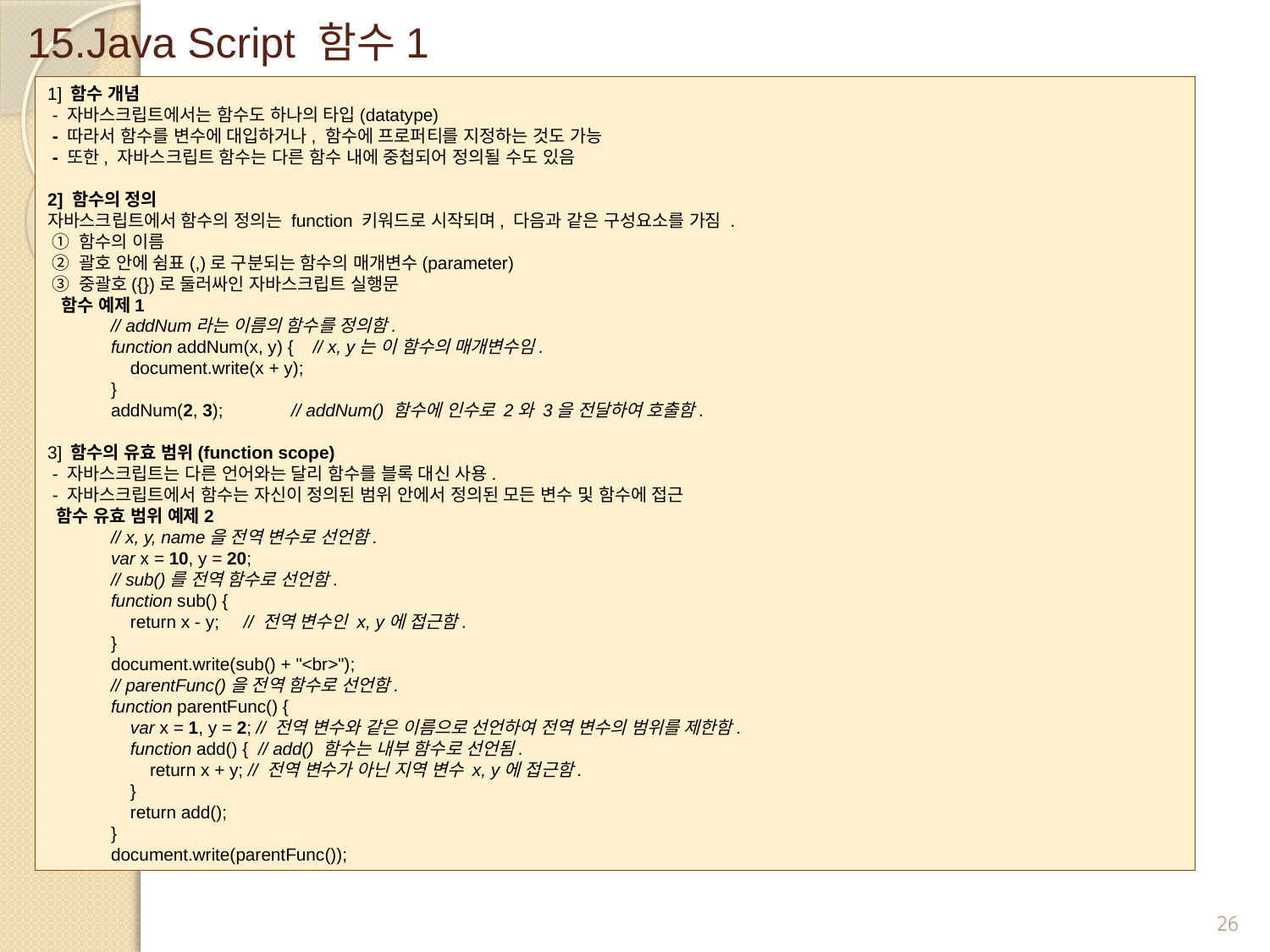

# 15.Java Script 함수1
1] 함수 개념
 - 자바스크립트에서는 함수도 하나의 타입(datatype)
 - 따라서 함수를 변수에 대입하거나, 함수에 프로퍼티를 지정하는 것도 가능
 - 또한, 자바스크립트 함수는 다른 함수 내에 중첩되어 정의될 수도 있음

2] 함수의 정의
자바스크립트에서 함수의 정의는 function 키워드로 시작되며, 다음과 같은 구성요소를 가짐 .
 ① 함수의 이름
 ② 괄호 안에 쉼표(,)로 구분되는 함수의 매개변수(parameter)
 ③ 중괄호({})로 둘러싸인 자바스크립트 실행문
  함수 예제1
// addNum라는 이름의 함수를 정의함.
function addNum(x, y) {    // x, y는 이 함수의 매개변수임.
    document.write(x + y);
}
addNum(2, 3);              // addNum() 함수에 인수로 2와 3을 전달하여 호출함.

3] 함수의 유효 범위(function scope)
 - 자바스크립트는 다른 언어와는 달리 함수를 블록 대신 사용.
 - 자바스크립트에서 함수는 자신이 정의된 범위 안에서 정의된 모든 변수 및 함수에 접근
 함수 유효 범위 예제2
// x, y, name을 전역 변수로 선언함.
var x = 10, y = 20;
// sub()를 전역 함수로 선언함.
function sub() {
    return x - y;     // 전역 변수인 x, y에 접근함.
}
document.write(sub() + "<br>");
// parentFunc()을 전역 함수로 선언함.
function parentFunc() {
    var x = 1, y = 2; // 전역 변수와 같은 이름으로 선언하여 전역 변수의 범위를 제한함.
    function add() {  // add() 함수는 내부 함수로 선언됨.
        return x + y; // 전역 변수가 아닌 지역 변수 x, y에 접근함.
    }
    return add();
}
document.write(parentFunc());
26